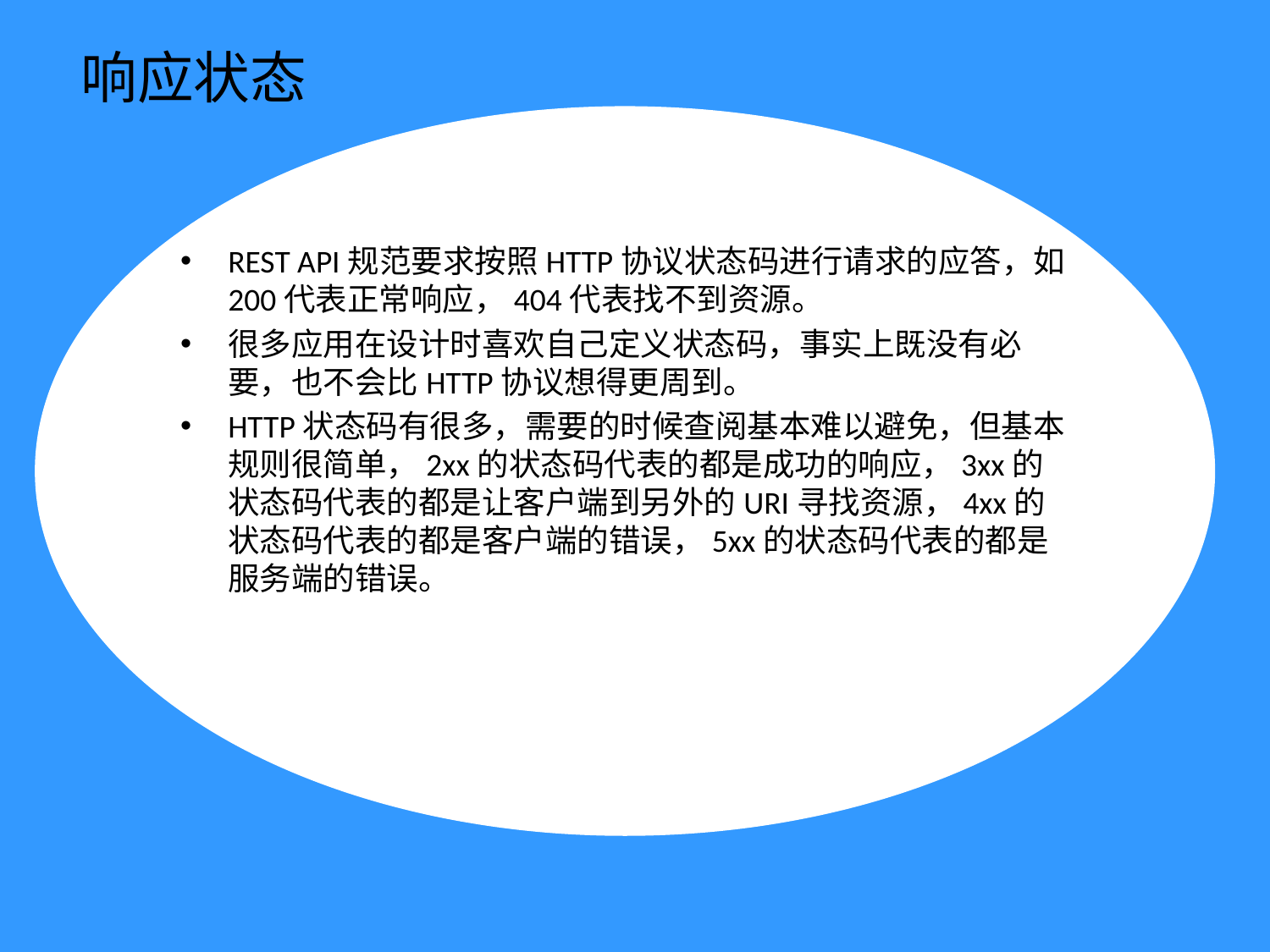

# 响应状态
REST API规范要求按照HTTP协议状态码进行请求的应答，如200代表正常响应，404代表找不到资源。
很多应用在设计时喜欢自己定义状态码，事实上既没有必要，也不会比HTTP协议想得更周到。
HTTP状态码有很多，需要的时候查阅基本难以避免，但基本规则很简单，2xx的状态码代表的都是成功的响应，3xx的状态码代表的都是让客户端到另外的URI寻找资源，4xx的状态码代表的都是客户端的错误，5xx的状态码代表的都是服务端的错误。